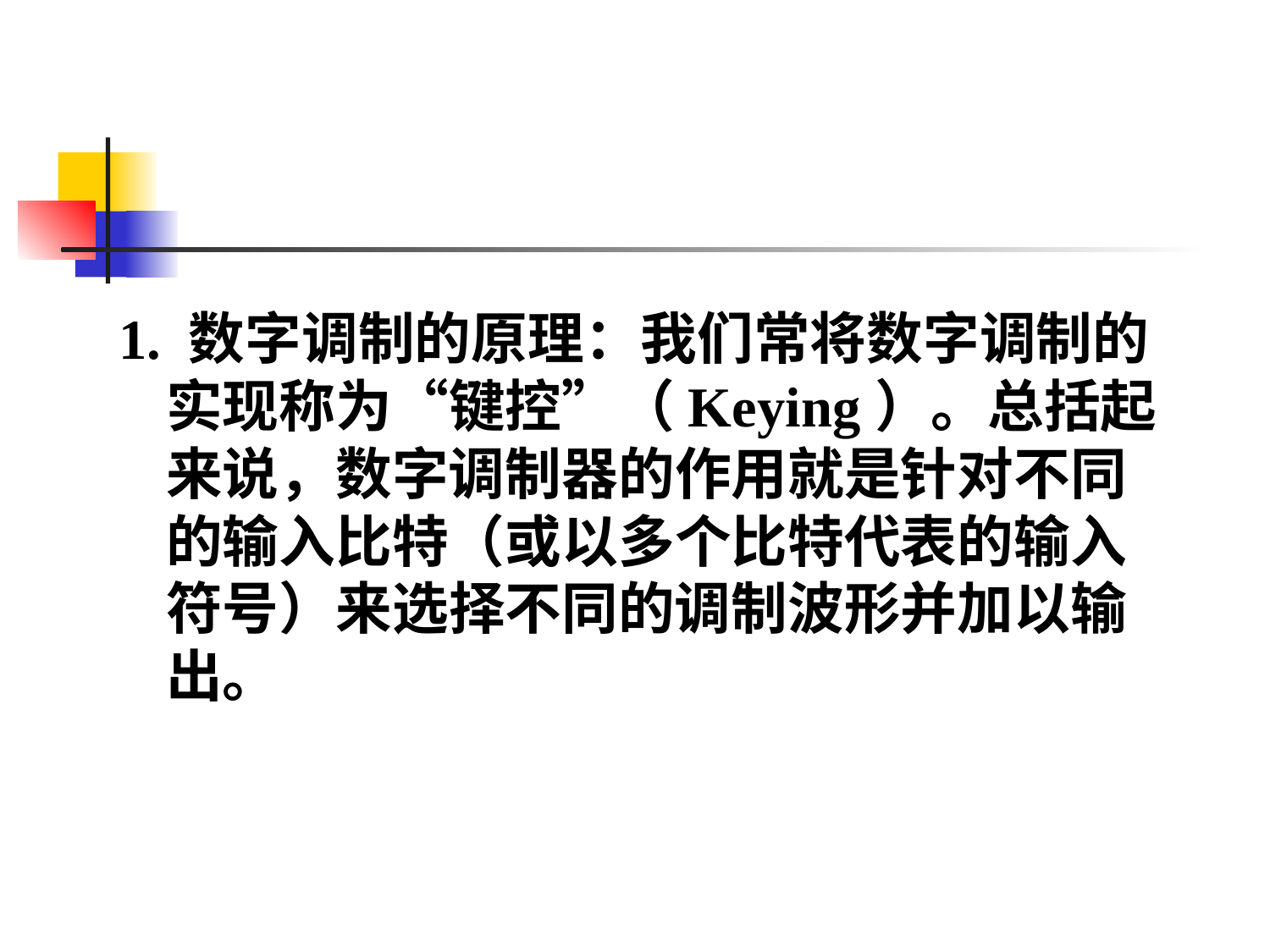

#
1. 数字调制的原理：我们常将数字调制的实现称为“键控”（Keying）。总括起来说，数字调制器的作用就是针对不同的输入比特（或以多个比特代表的输入符号）来选择不同的调制波形并加以输出。